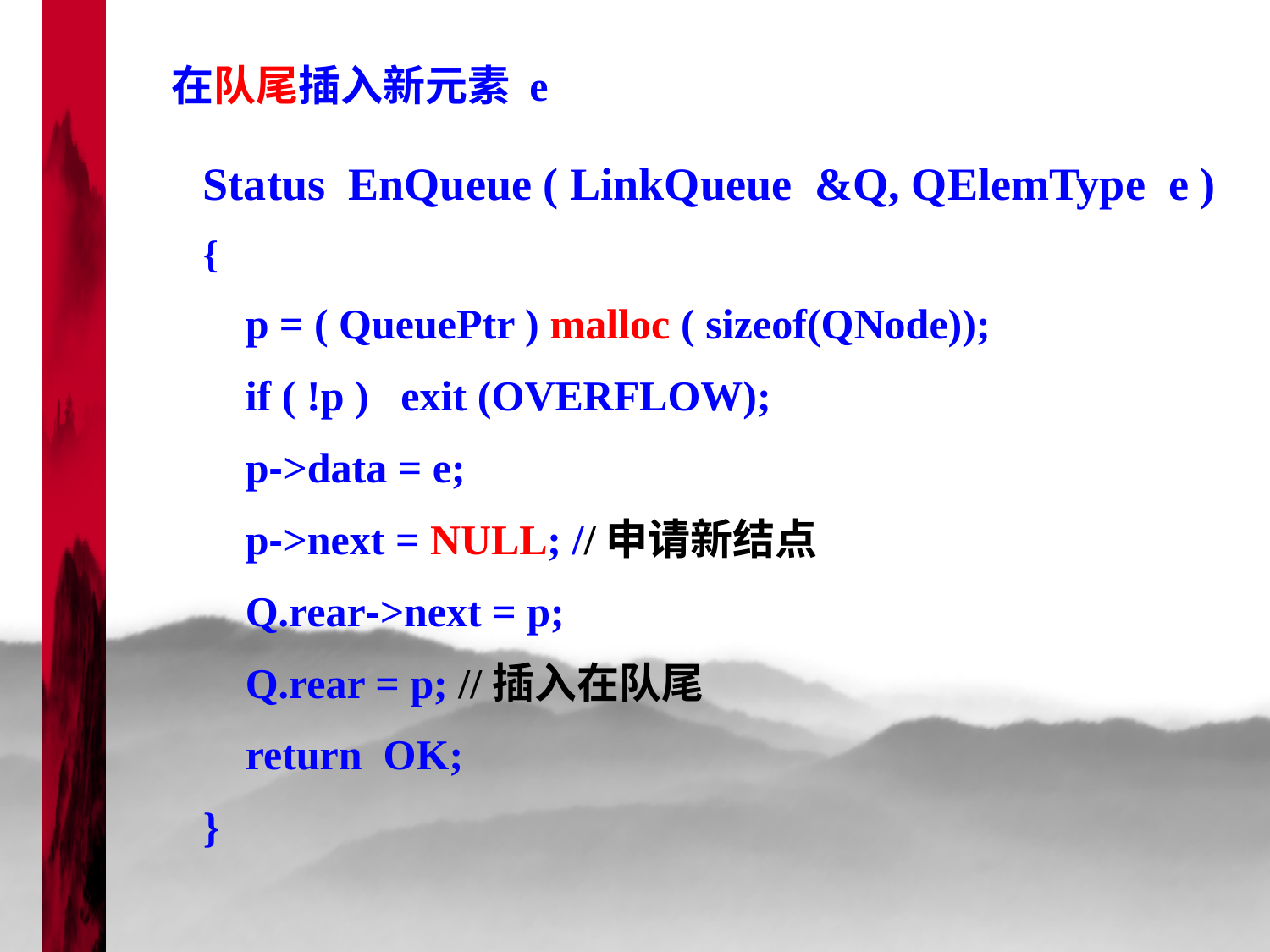

在队尾插入新元素 e
Status  EnQueue ( LinkQueue  &Q, QElemType  e )
{
    p = ( QueuePtr ) malloc ( sizeof(QNode));
    if ( !p )   exit (OVERFLOW);
    p->data = e;
    p->next = NULL; //申请新结点
    Q.rear->next = p;
    Q.rear = p; //插入在队尾
    return  OK;
}